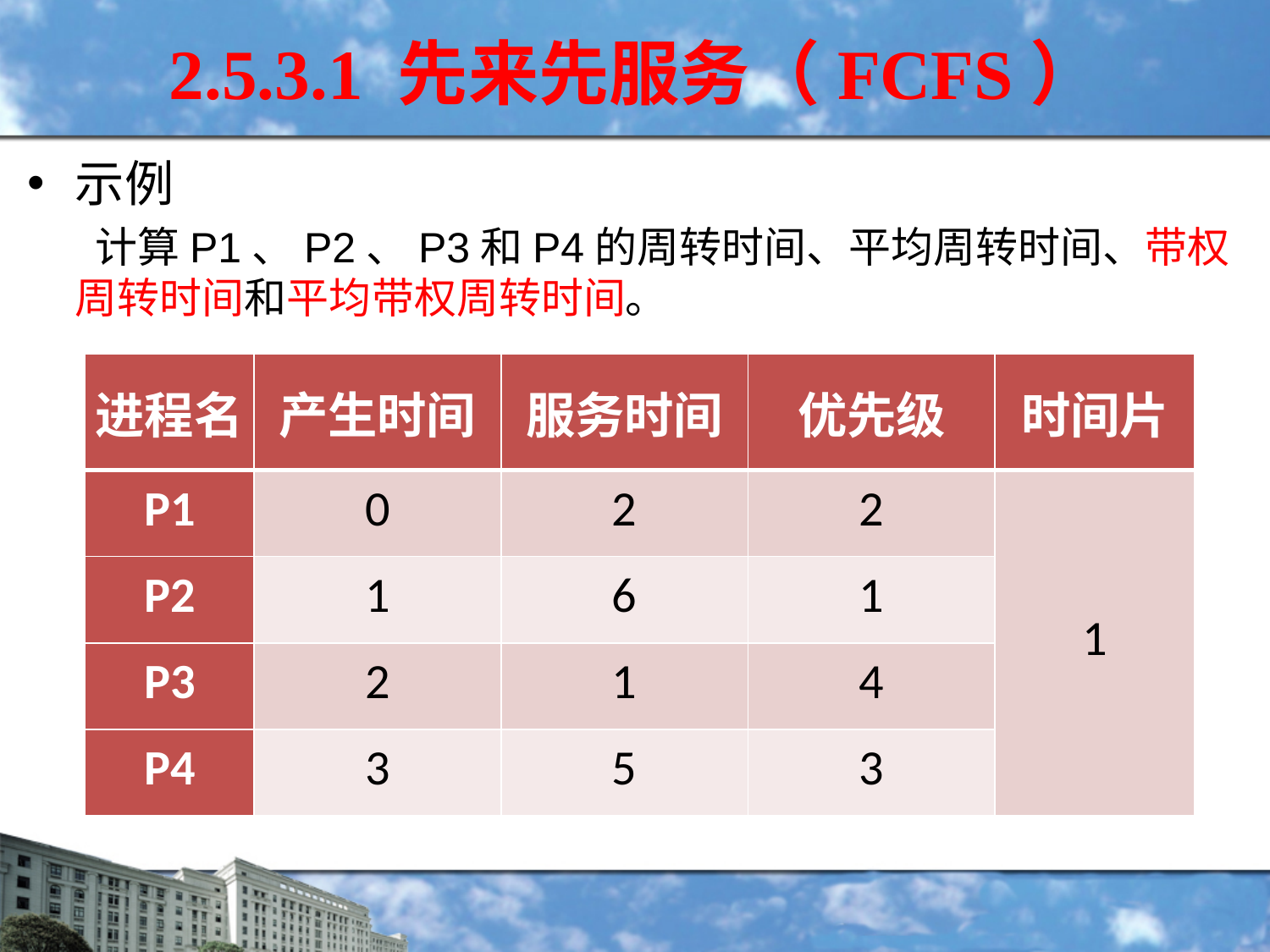

2.5.3.1 先来先服务（FCFS）
示例
      计算P1、P2、P3和P4的周转时间、平均周转时间、带权周转时间和平均带权周转时间。

| 进程名 | 产生时间 | 服务时间 | 优先级 | 时间片 |
| --- | --- | --- | --- | --- |
| P1 | 0 | 2 | 2 | 1 |
| P2 | 1 | 6 | 1 |  |
| P3 | 2 | 1 | 4 |  |
| P4 | 3 | 5 | 3 |  |